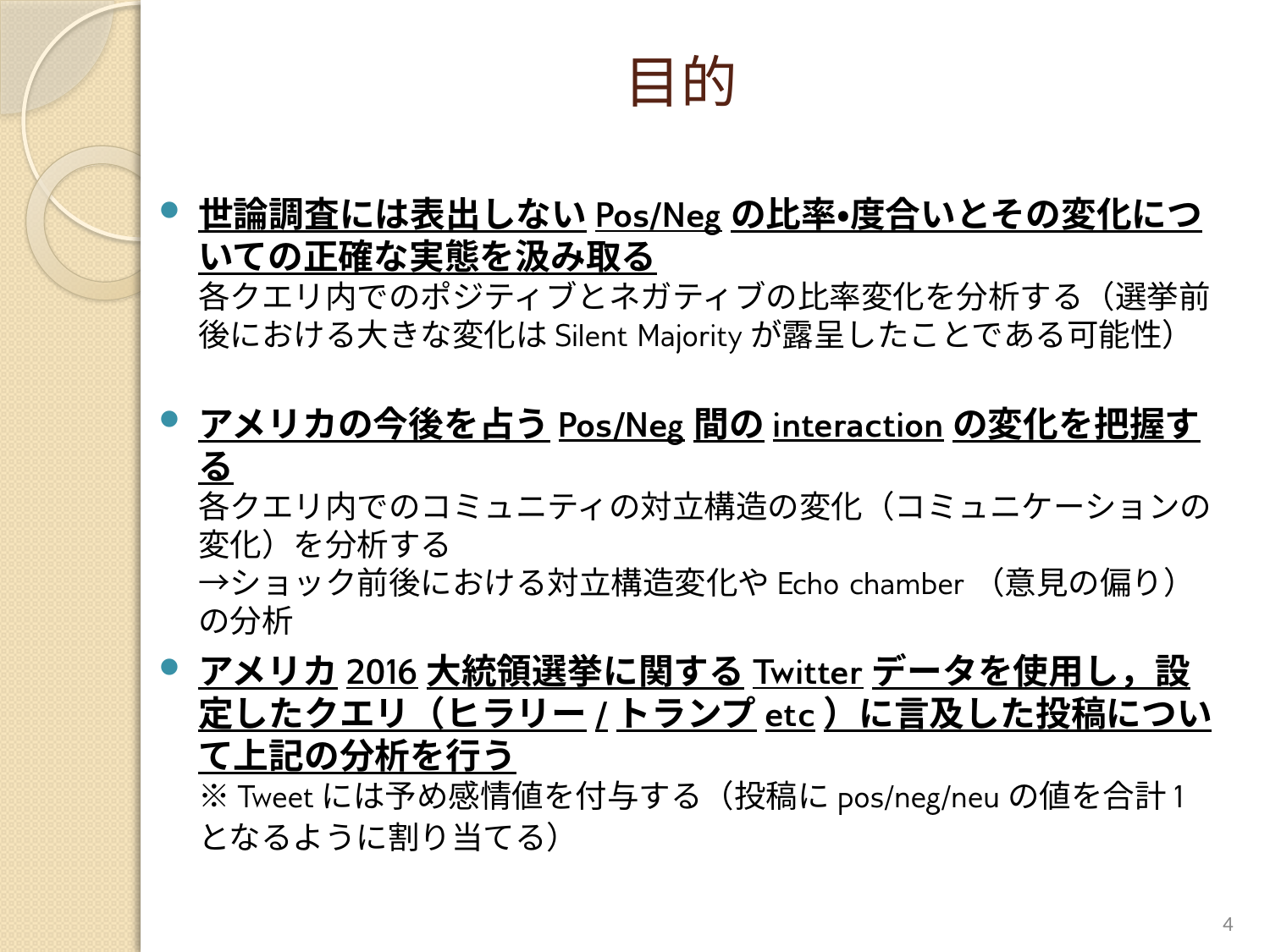

# 目的
世論調査には表出しないPos/Negの比率・度合いとその変化についての正確な実態を汲み取る
各クエリ内でのポジティブとネガティブの比率変化を分析する（選挙前後における大きな変化はSilent Majorityが露呈したことである可能性）
アメリカの今後を占うPos/Neg間のinteractionの変化を把握する
各クエリ内でのコミュニティの対立構造の変化（コミュニケーションの変化）を分析する
→ショック前後における対立構造変化やEcho chamber（意見の偏り）の分析
アメリカ2016大統領選挙に関するTwitterデータを使用し，設定したクエリ（ヒラリー/トランプetc）に言及した投稿について上記の分析を行う
※Tweetには予め感情値を付与する（投稿にpos/neg/neuの値を合計1となるように割り当てる）

4